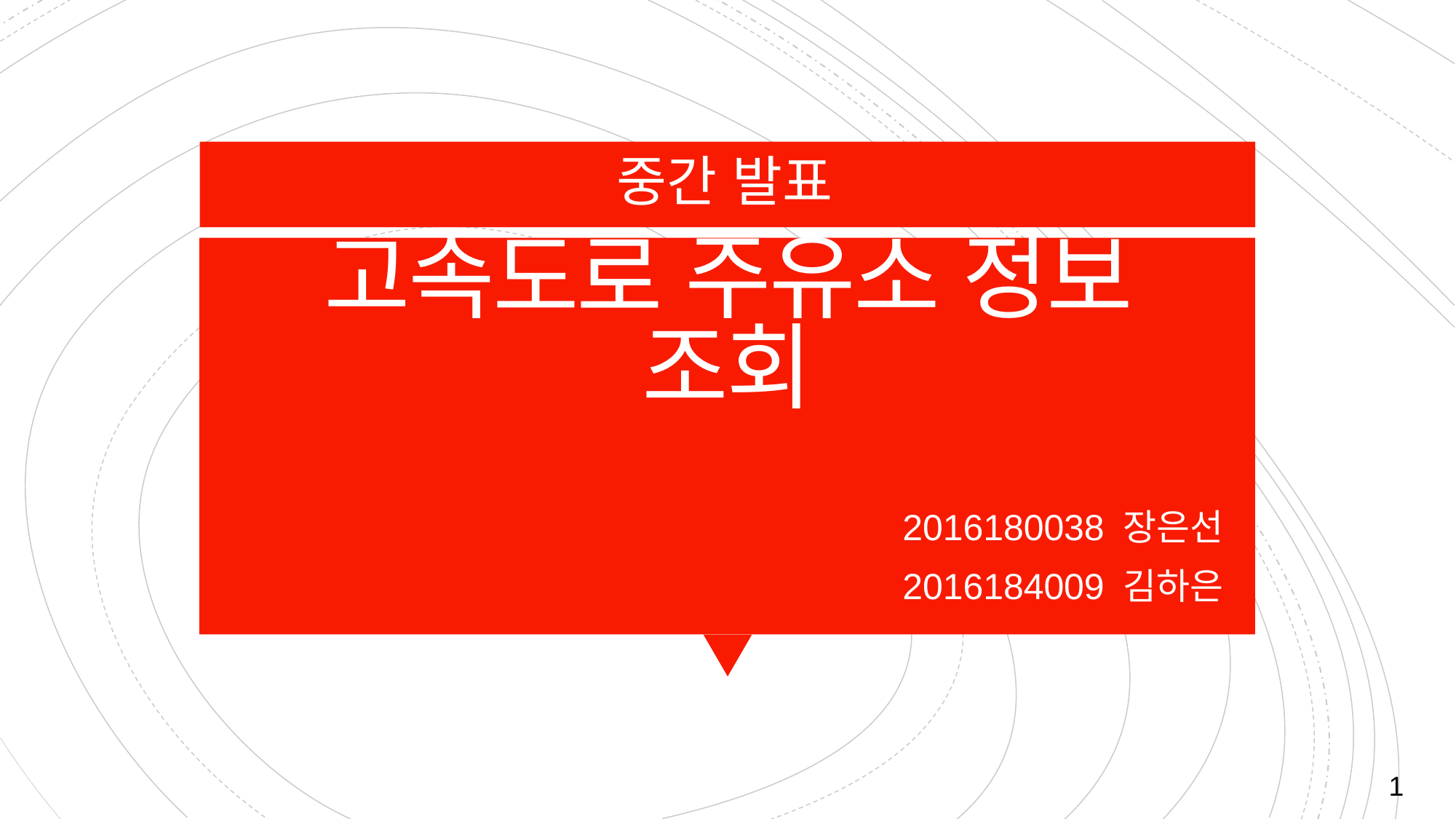

중간 발표
# 고속도로 주유소 정보 조회
2016180038 장은선
2016184009 김하은

1